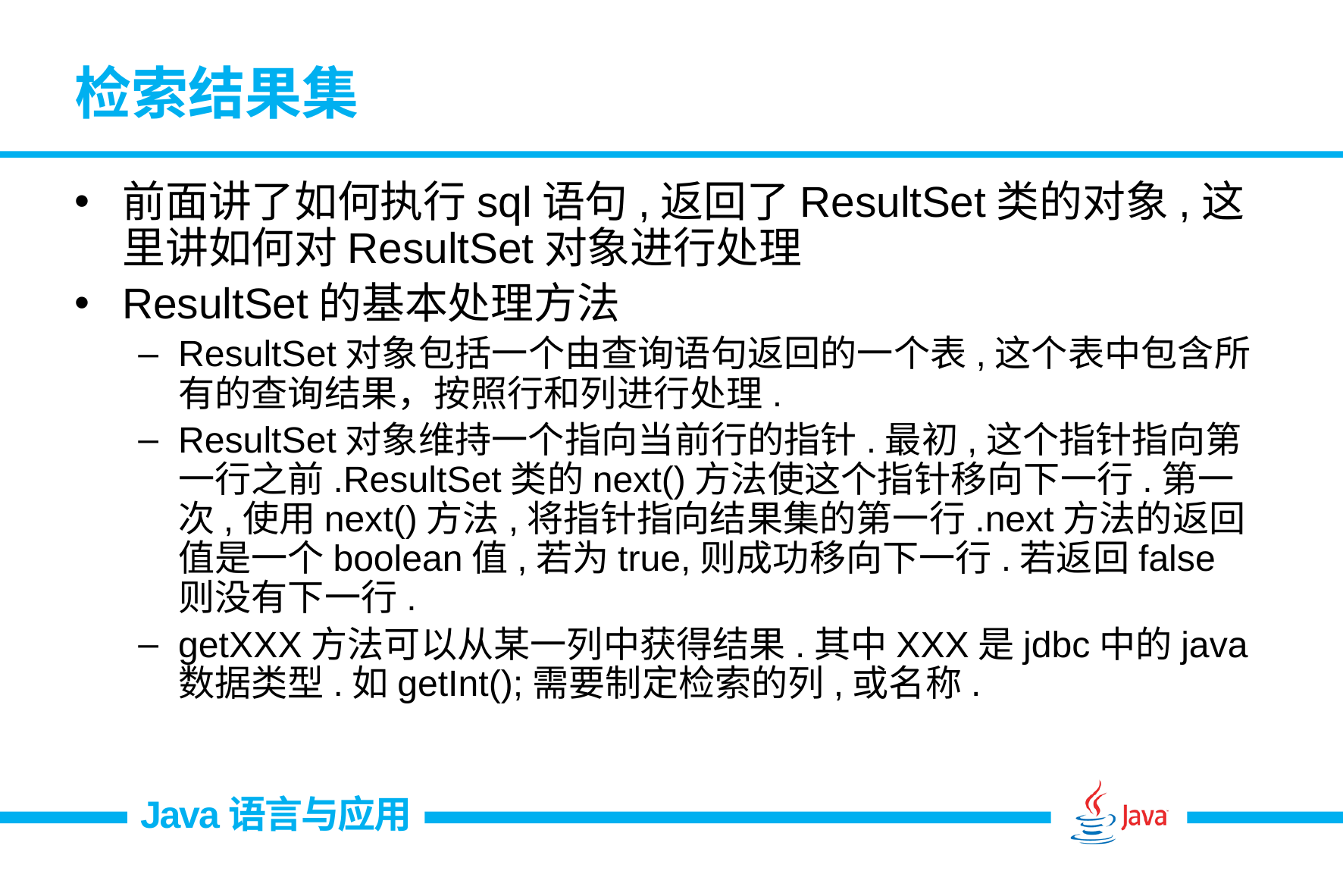

# 检索结果集
前面讲了如何执行sql语句,返回了ResultSet类的对象,这里讲如何对ResultSet对象进行处理
ResultSet的基本处理方法
ResultSet对象包括一个由查询语句返回的一个表,这个表中包含所有的查询结果，按照行和列进行处理.
ResultSet对象维持一个指向当前行的指针.最初,这个指针指向第一行之前.ResultSet类的next()方法使这个指针移向下一行.第一次,使用next()方法,将指针指向结果集的第一行.next方法的返回值是一个boolean值,若为true,则成功移向下一行.若返回false则没有下一行.
getXXX方法可以从某一列中获得结果.其中XXX是jdbc中的java数据类型.如getInt();需要制定检索的列,或名称.